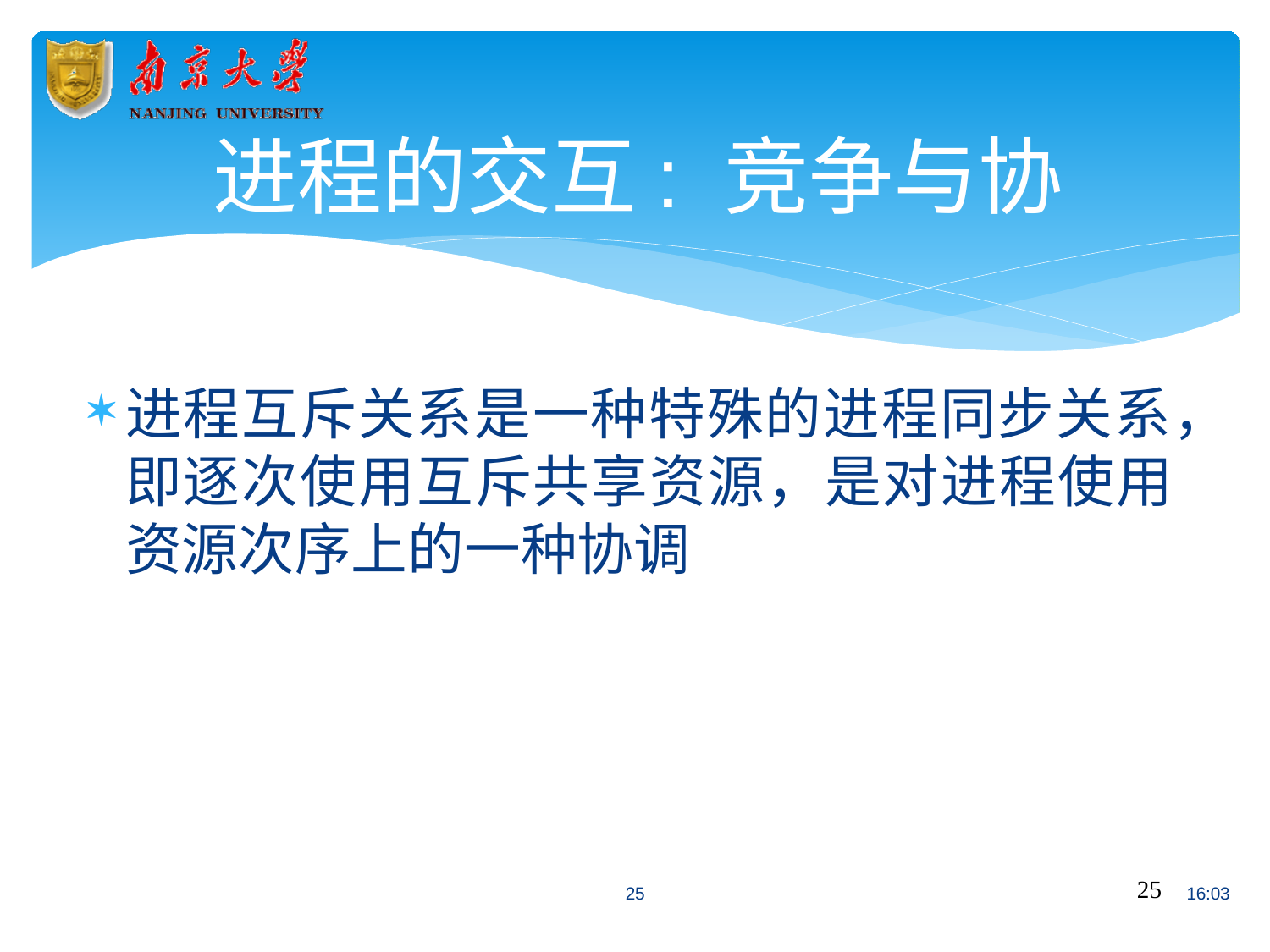

# 进程的交互: 竞争与协作
进程互斥关系是一种特殊的进程同步关系， 即逐次使用互斥共享资源，是对进程使用 资源次序上的一种协调
25
25
16:03